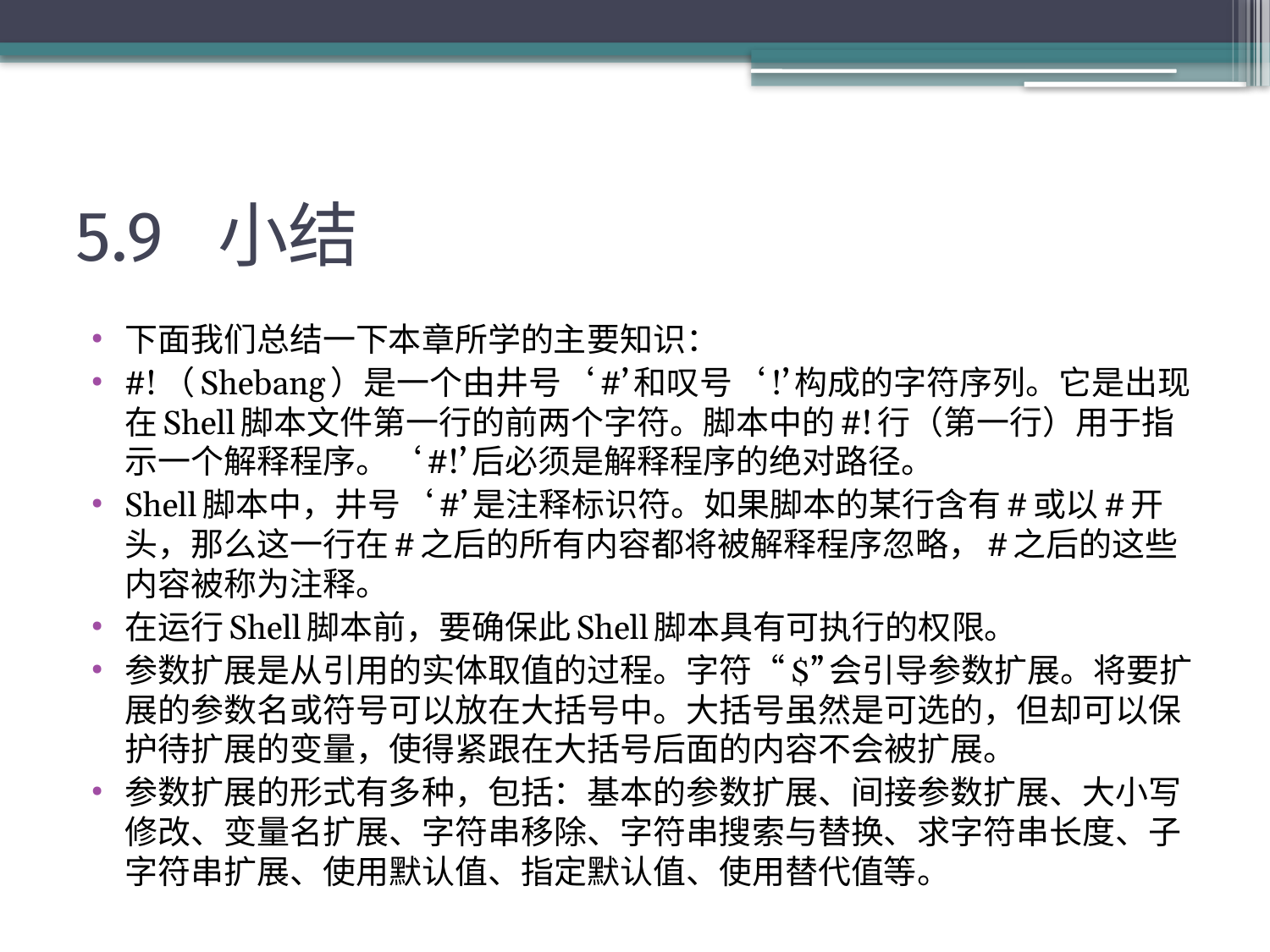

# 5.9  小结
下面我们总结一下本章所学的主要知识：
#!（Shebang）是一个由井号‘#’和叹号‘!’构成的字符序列。它是出现在Shell脚本文件第一行的前两个字符。脚本中的#!行（第一行）用于指示一个解释程序。‘#!’后必须是解释程序的绝对路径。
Shell脚本中，井号‘#’是注释标识符。如果脚本的某行含有#或以#开头，那么这一行在#之后的所有内容都将被解释程序忽略，#之后的这些内容被称为注释。
在运行Shell脚本前，要确保此Shell脚本具有可执行的权限。
参数扩展是从引用的实体取值的过程。字符“$”会引导参数扩展。将要扩展的参数名或符号可以放在大括号中。大括号虽然是可选的，但却可以保护待扩展的变量，使得紧跟在大括号后面的内容不会被扩展。
参数扩展的形式有多种，包括：基本的参数扩展、间接参数扩展、大小写修改、变量名扩展、字符串移除、字符串搜索与替换、求字符串长度、子字符串扩展、使用默认值、指定默认值、使用替代值等。